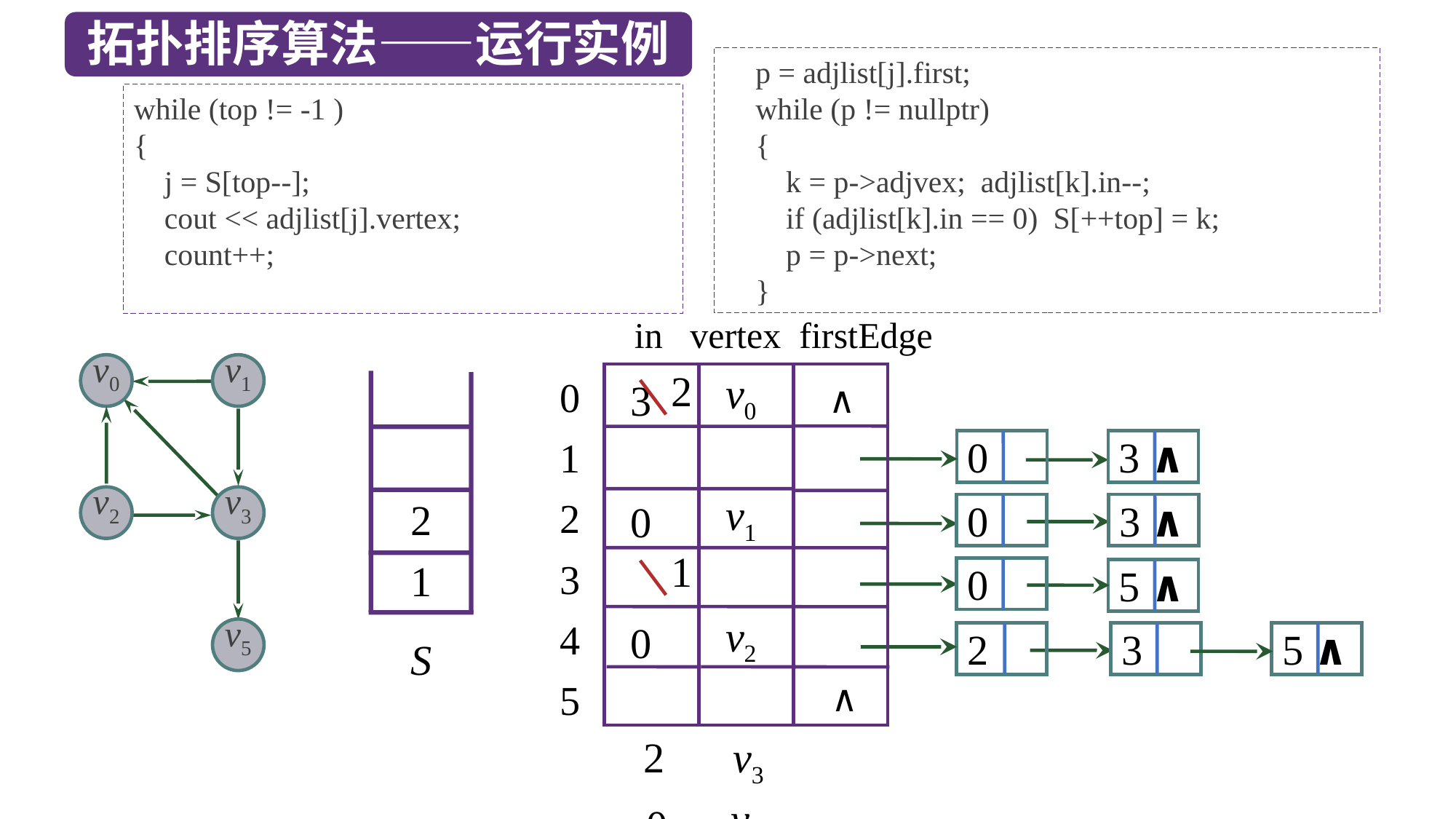

拓扑排序算法——运行实例

    p = adjlist[j].first;
    while (p != nullptr)
    {
        k = p->adjvex;  adjlist[k].in--;
        if (adjlist[k].in == 0)  S[++top] = k;
        p = p->next;
    }
while (top != -1 )
{
    j = S[top--];
    cout << adjlist[j].vertex;
    count++;

 in   vertex  firstEdge
0
1
2
3
4
5

∧
∧

 3
 0
 0
 2
 0
 1

 v0
 v1
 v2
 v3
v4
v5

0
3 ∧

0
3 ∧

0

5 ∧

2

3

5 ∧

v0
v1
2

S

v2

v3
2

1
1
v5
Page  05